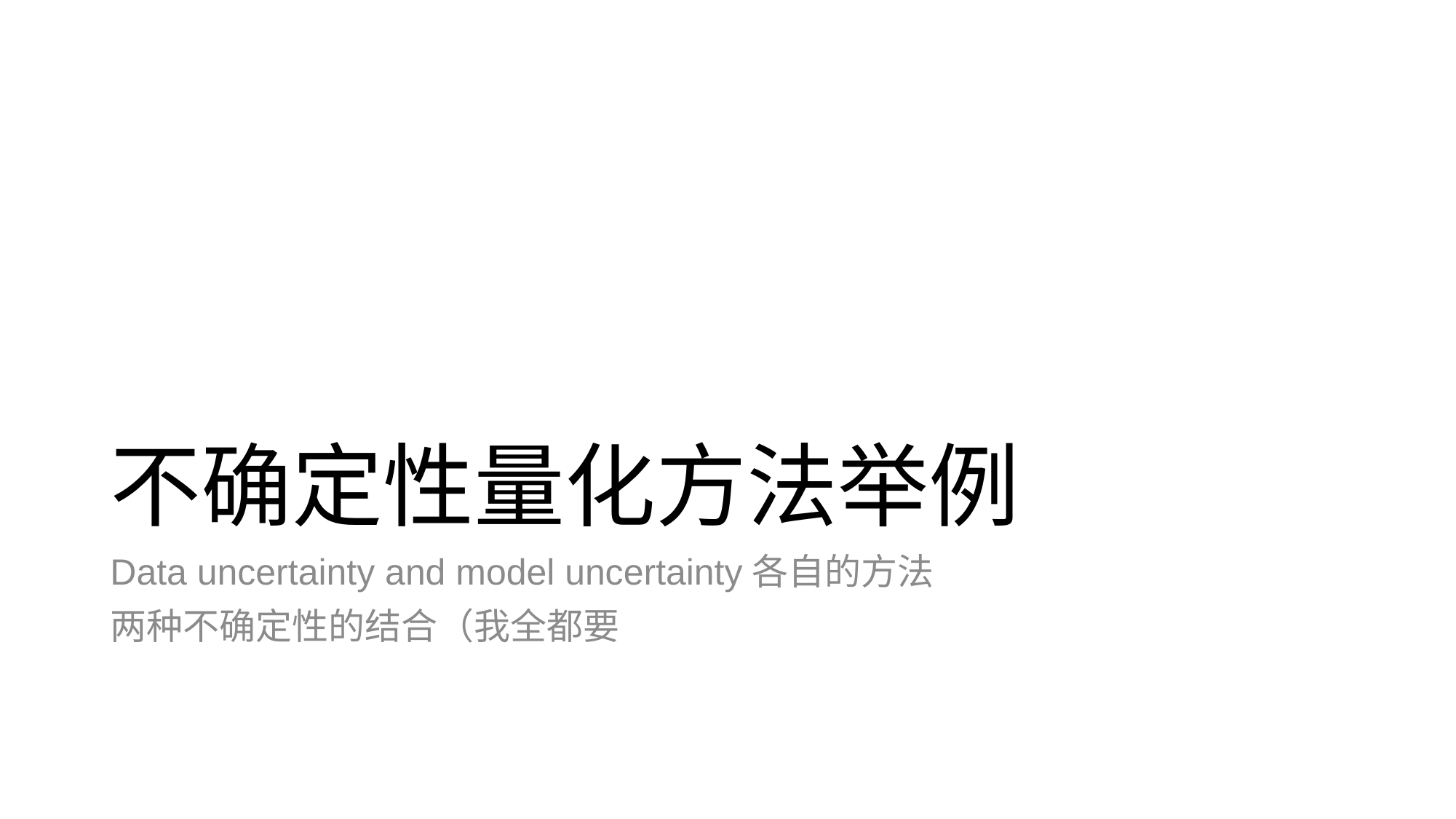

# 不确定性量化方法举例
Data uncertainty and model uncertainty各自的方法
两种不确定性的结合（我全都要